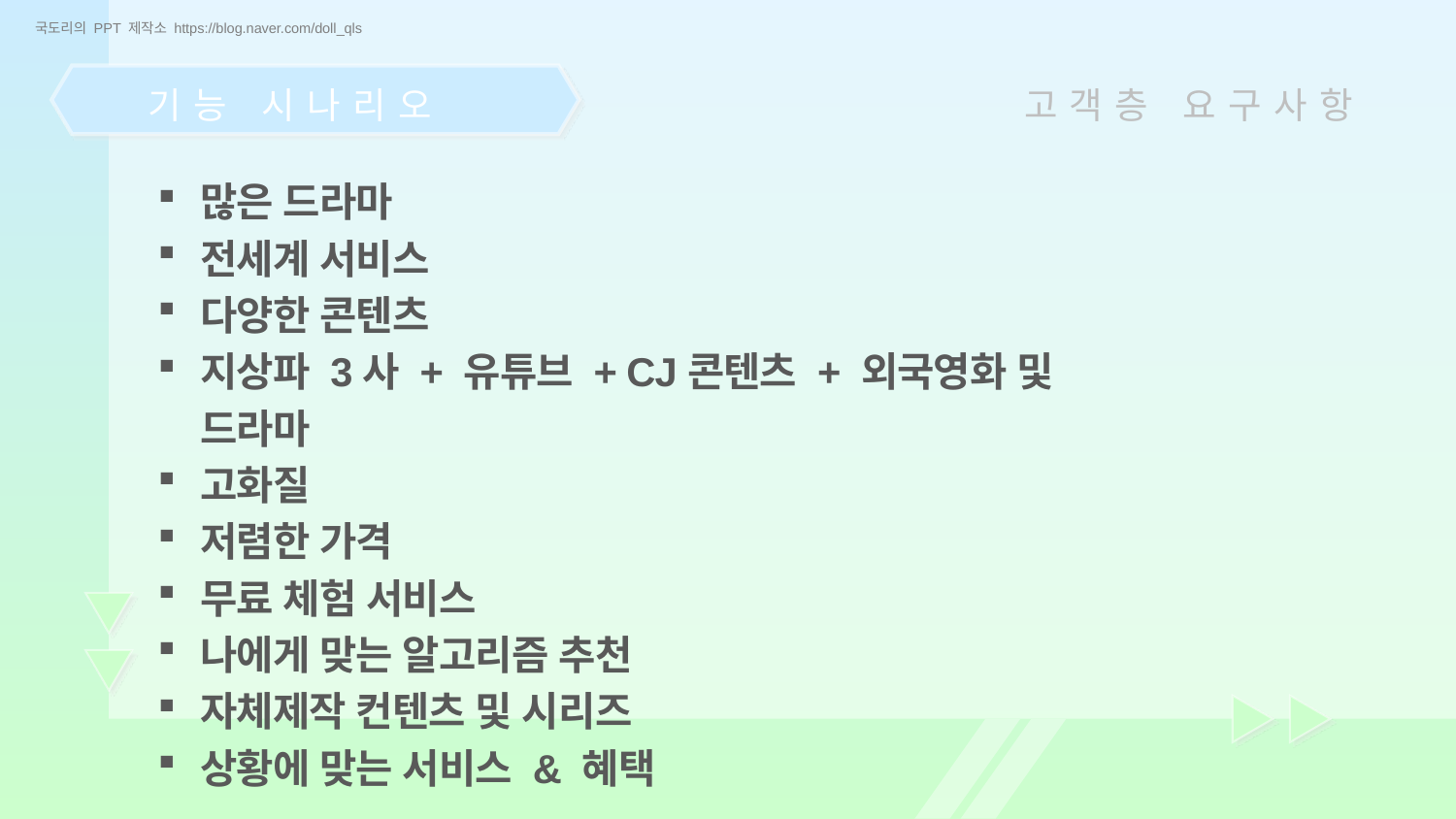

국도리의 PPT 제작소 https://blog.naver.com/doll_qls
기능 시나리오
고객층 요구사항
많은 드라마
전세계 서비스
다양한 콘텐츠
지상파 3사 + 유튜브 + CJ콘텐츠 + 외국영화 및 드라마
고화질
저렴한 가격
무료 체험 서비스
나에게 맞는 알고리즘 추천
자체제작 컨텐츠 및 시리즈
상황에 맞는 서비스 & 혜택